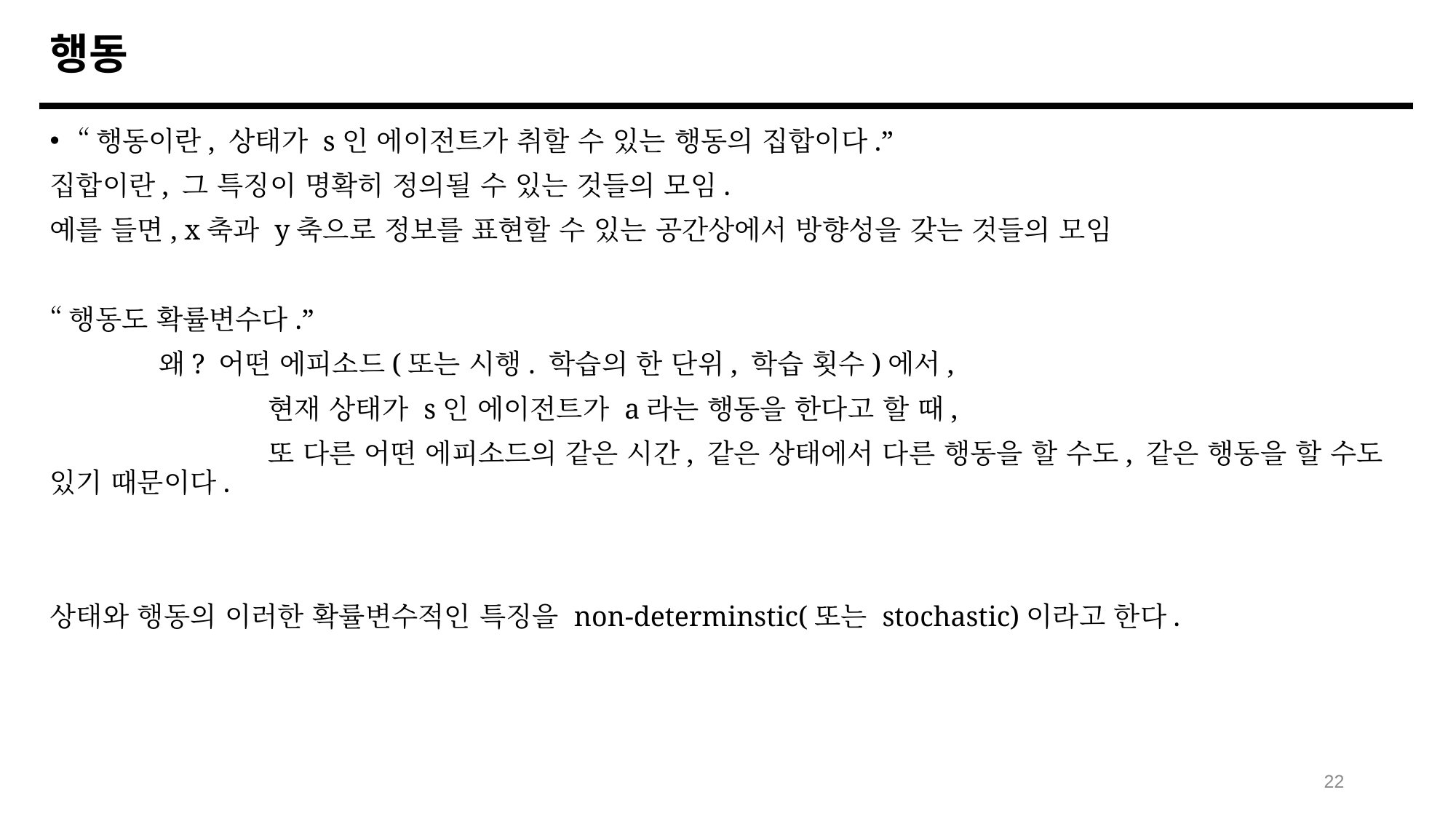

행동
“행동이란, 상태가 s인 에이전트가 취할 수 있는 행동의 집합이다.”
집합이란, 그 특징이 명확히 정의될 수 있는 것들의 모임.
예를 들면, x축과 y축으로 정보를 표현할 수 있는 공간상에서 방향성을 갖는 것들의 모임

“행동도 확률변수다.”
 	왜? 어떤 에피소드(또는 시행. 학습의 한 단위, 학습 횟수)에서,
		현재 상태가 s인 에이전트가 a라는 행동을 한다고 할 때,
		또 다른 어떤 에피소드의 같은 시간, 같은 상태에서 다른 행동을 할 수도, 같은 행동을 할 수도 있기 때문이다.

상태와 행동의 이러한 확률변수적인 특징을 non-determinstic(또는 stochastic)이라고 한다.

22